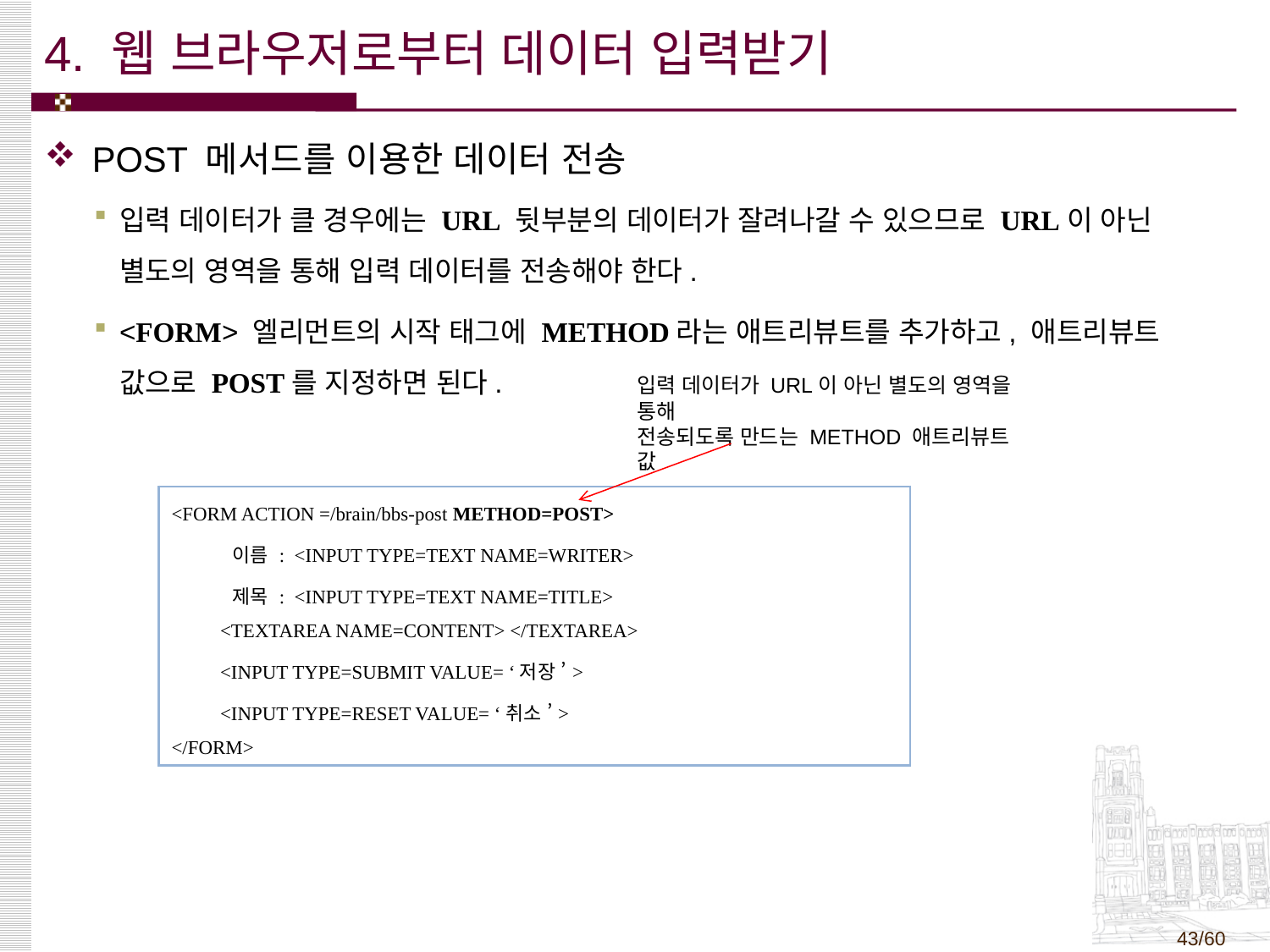

# 4. 웹 브라우저로부터 데이터 입력받기
POST 메서드를 이용한 데이터 전송
입력 데이터가 클 경우에는 URL 뒷부분의 데이터가 잘려나갈 수 있으므로 URL이 아닌 별도의 영역을 통해 입력 데이터를 전송해야 한다.
<FORM> 엘리먼트의 시작 태그에 METHOD라는 애트리뷰트를 추가하고, 애트리뷰트 값으로 POST를 지정하면 된다.

입력 데이터가 URL이 아닌 별도의 영역을 통해
전송되도록 만드는 METHOD 애트리뷰트 값
| <FORM ACTION =/brain/bbs-post METHOD=POST> 이름 : <INPUT TYPE=TEXT NAME=WRITER> 제목 : <INPUT TYPE=TEXT NAME=TITLE> <TEXTAREA NAME=CONTENT> </TEXTAREA> <INPUT TYPE=SUBMIT VALUE= ‘저장 ’> <INPUT TYPE=RESET VALUE= ‘취소 ’> </FORM> |
| --- |